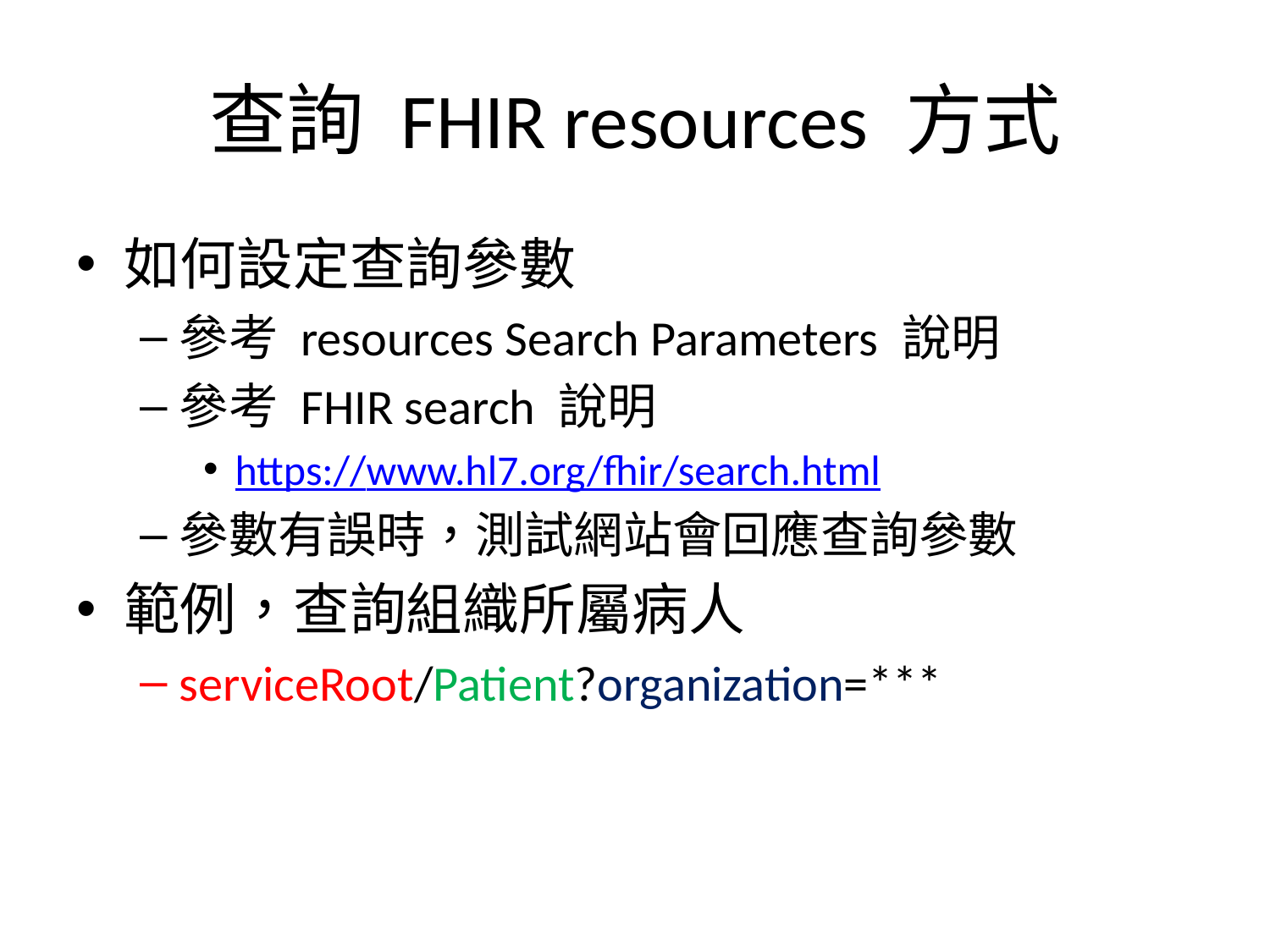

# 查詢 FHIR resources 方式
如何設定查詢參數
參考 resources Search Parameters 說明
參考 FHIR search 說明
https://www.hl7.org/fhir/search.html
參數有誤時，測試網站會回應查詢參數
範例，查詢組織所屬病人
serviceRoot/Patient?organization=***